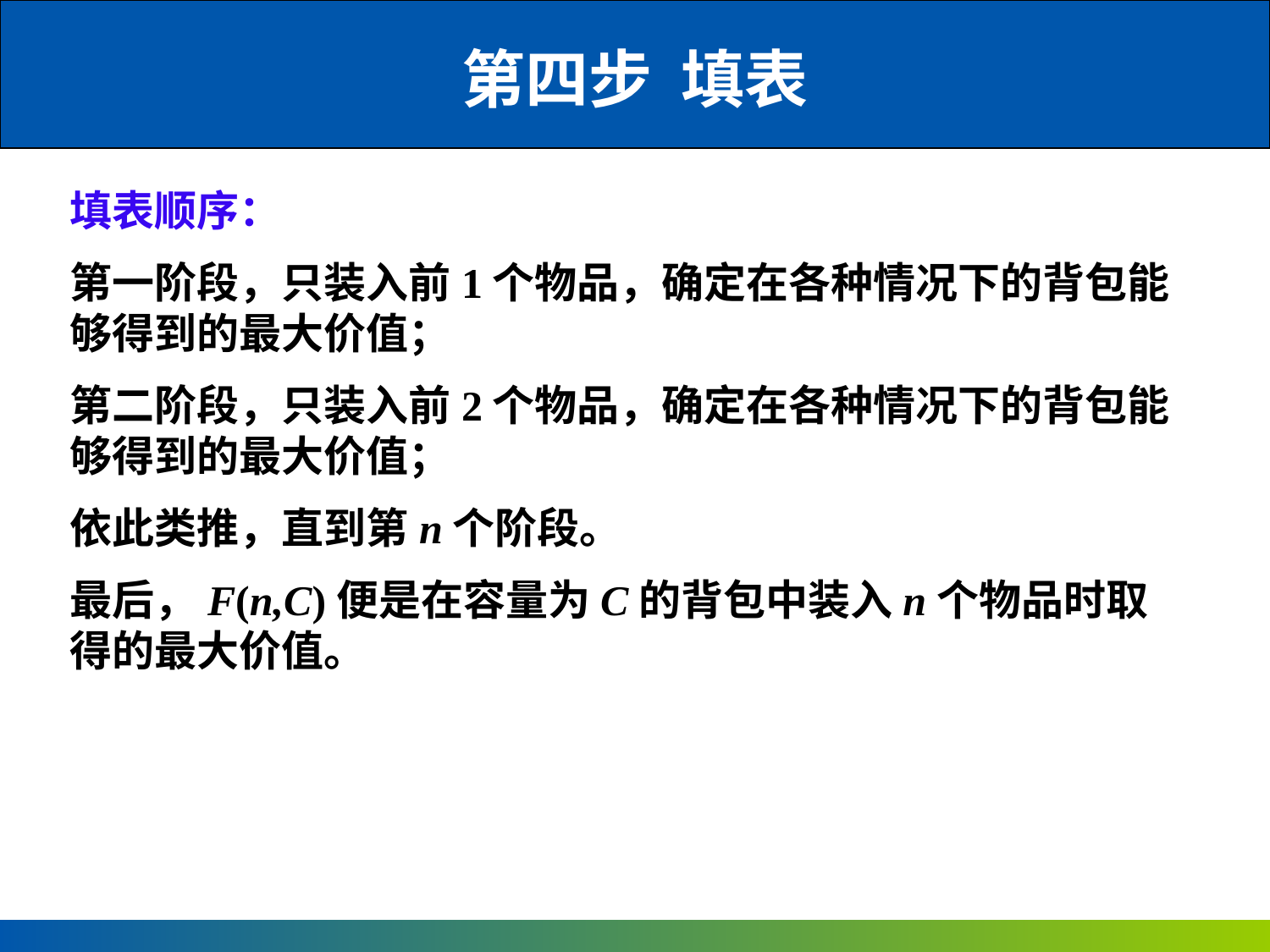

第四步  填表
填表顺序：
第一阶段，只装入前1个物品，确定在各种情况下的背包能够得到的最大价值；
第二阶段，只装入前2个物品，确定在各种情况下的背包能够得到的最大价值；
依此类推，直到第n个阶段。
最后，F(n,C)便是在容量为C的背包中装入n个物品时取得的最大价值。